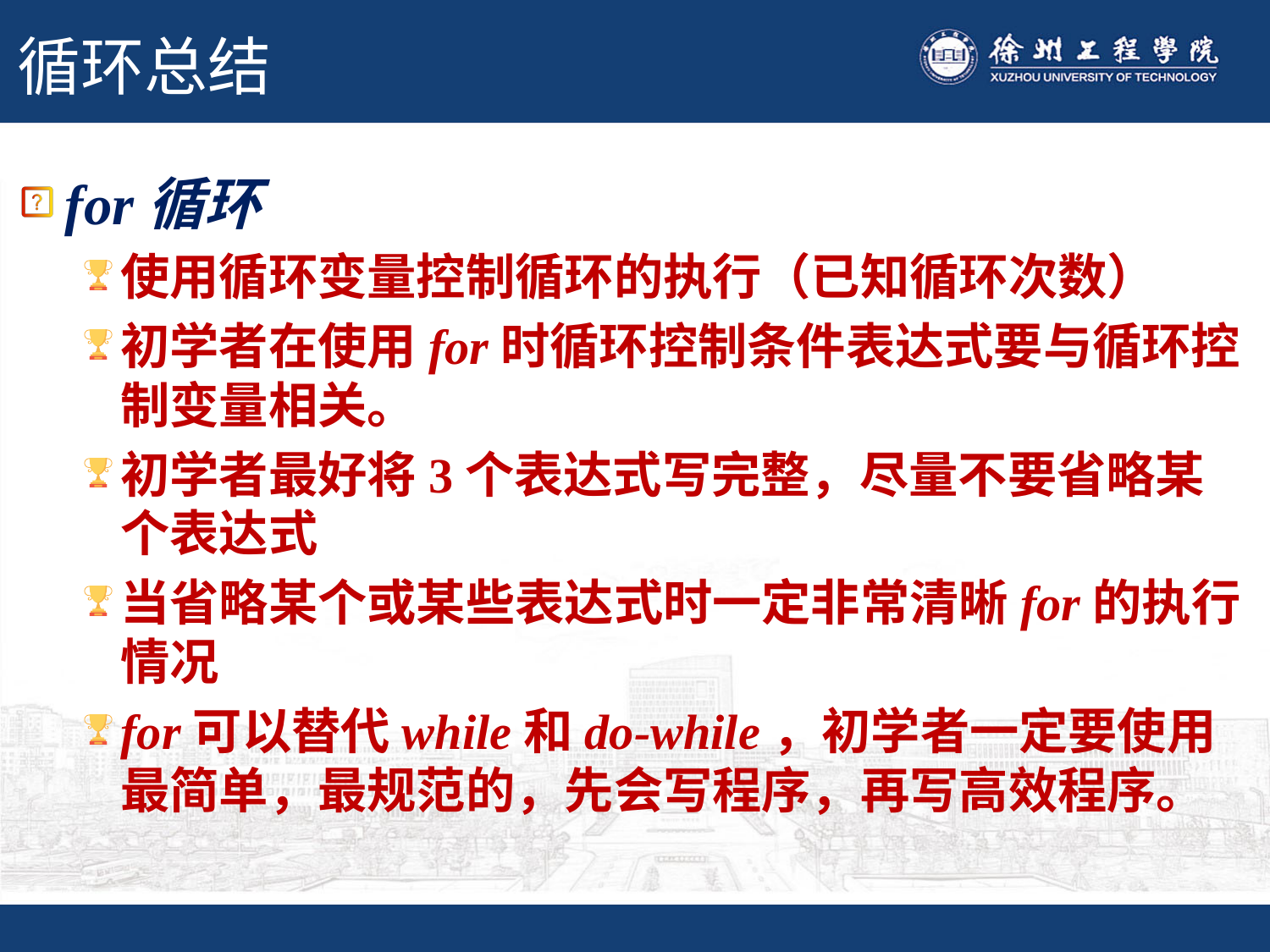

# 循环总结
for循环
使用循环变量控制循环的执行（已知循环次数）
初学者在使用for时循环控制条件表达式要与循环控制变量相关。
初学者最好将3个表达式写完整，尽量不要省略某个表达式
当省略某个或某些表达式时一定非常清晰for的执行情况
for可以替代while和do-while，初学者一定要使用最简单，最规范的，先会写程序，再写高效程序。